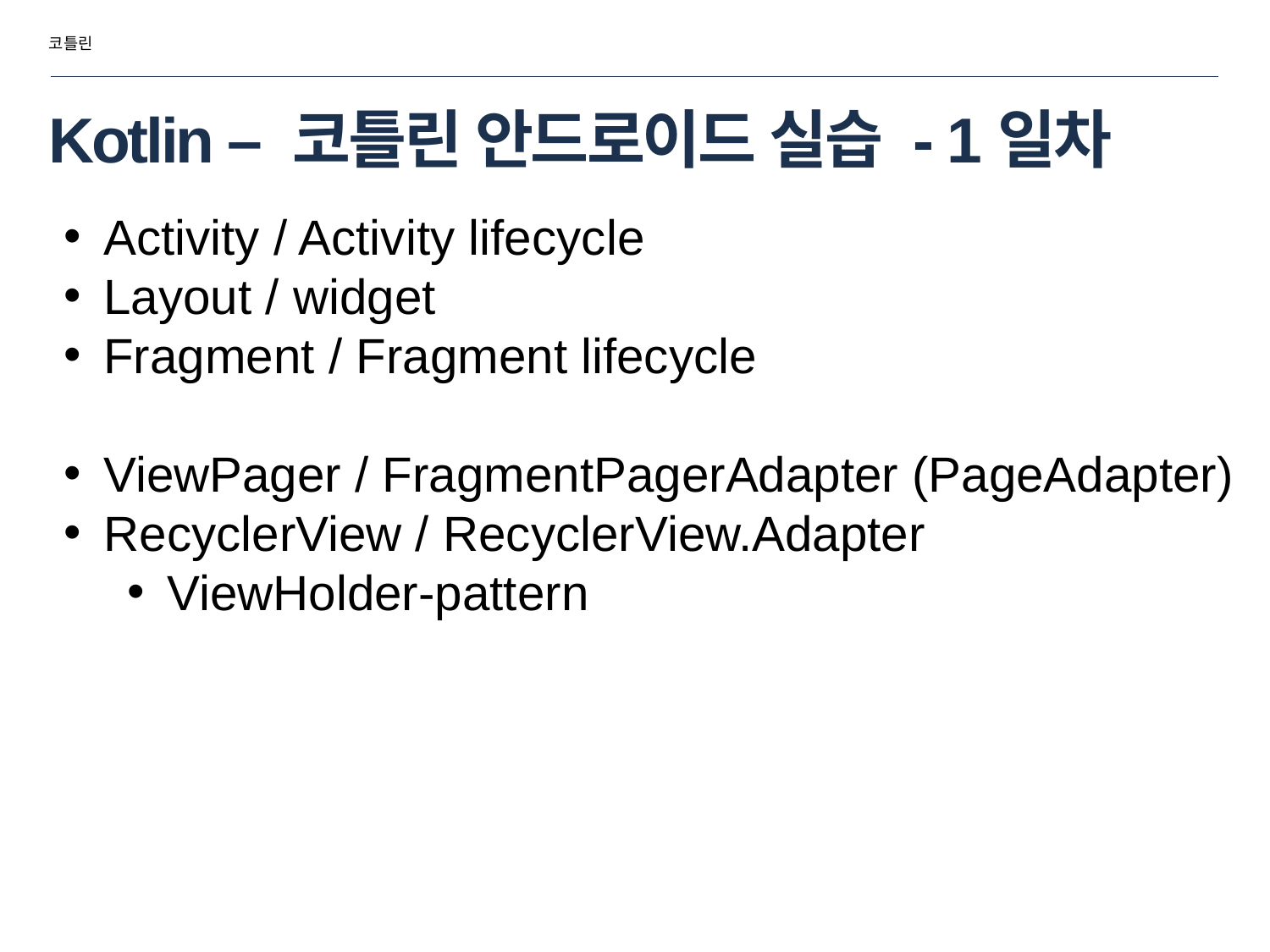

코틀린
# Kotlin – 코틀린 안드로이드 실습 - 1일차

Activity / Activity lifecycle
Layout / widget
Fragment / Fragment lifecycle

ViewPager / FragmentPagerAdapter (PageAdapter)
RecyclerView / RecyclerView.Adapter
ViewHolder-pattern